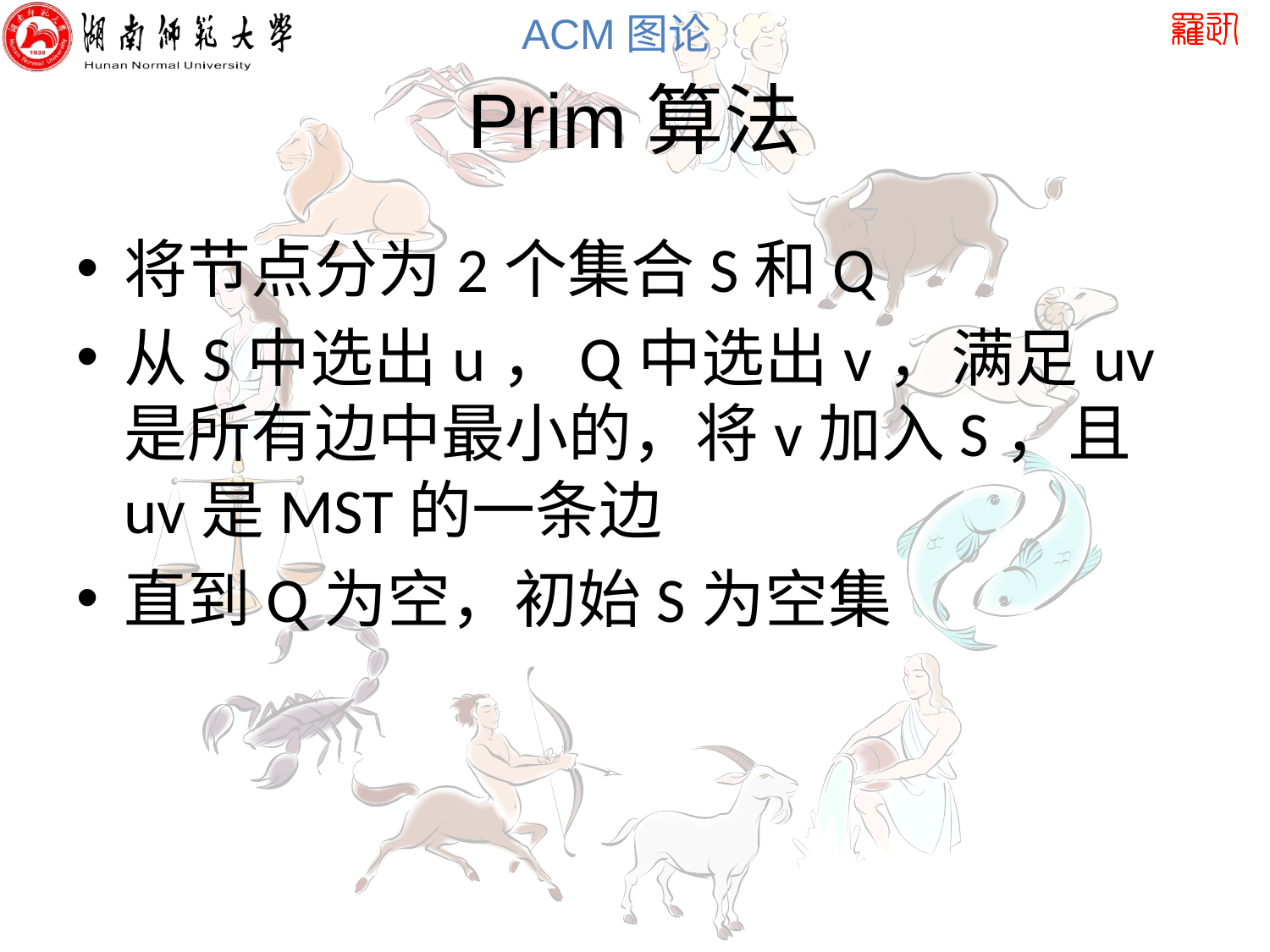

# Prim算法
将节点分为2个集合S和Q
从S中选出u，Q中选出v，满足uv是所有边中最小的，将v加入S，且uv是MST的一条边
直到Q为空，初始S为空集